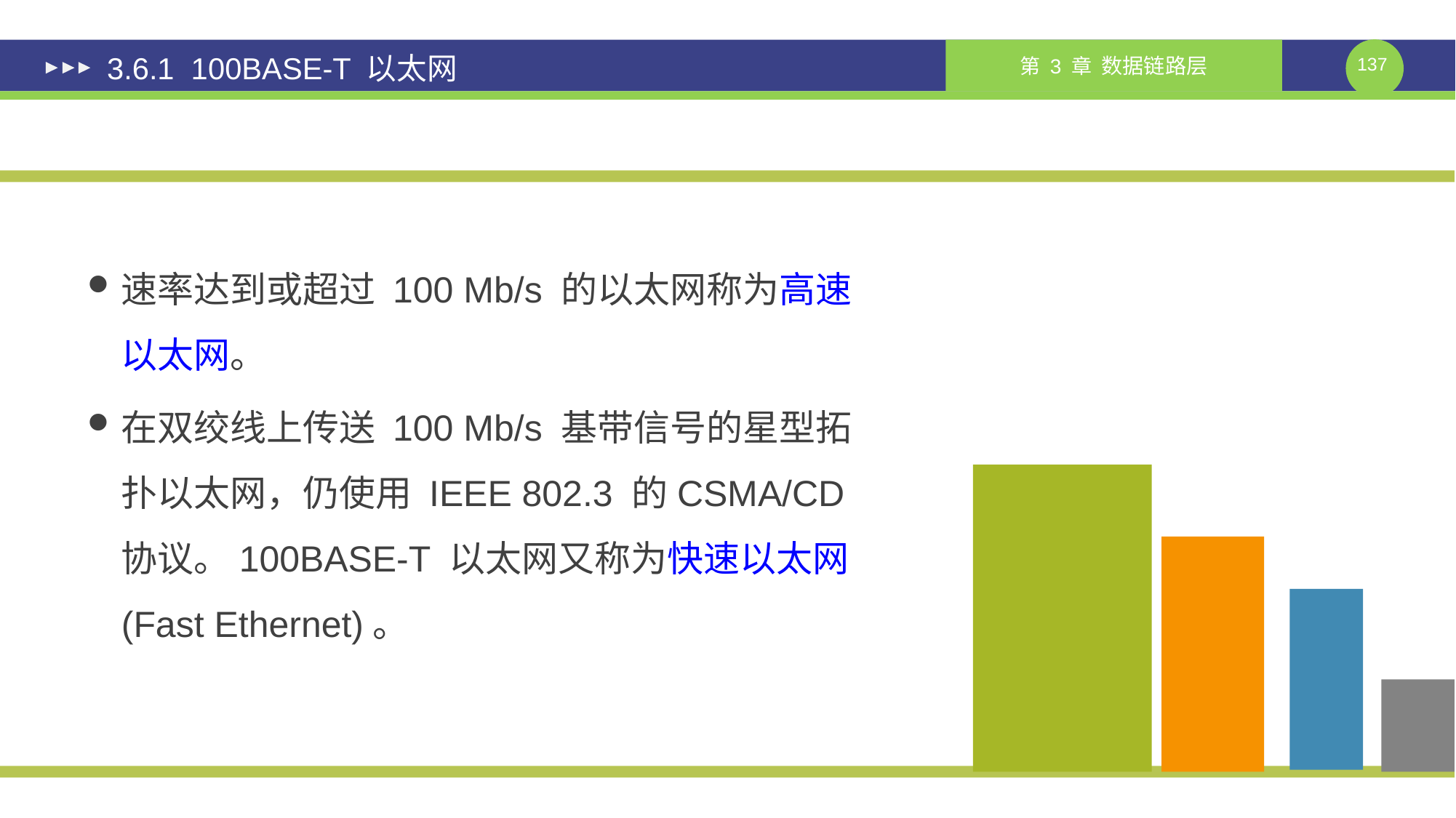

# 3.6.1  100BASE-T 以太网

速率达到或超过 100 Mb/s 的以太网称为高速以太网。
在双绞线上传送 100 Mb/s 基带信号的星型拓扑以太网，仍使用 IEEE 802.3 的CSMA/CD 协议。100BASE-T 以太网又称为快速以太网(Fast Ethernet)。

课件制作人：谢钧 谢希仁